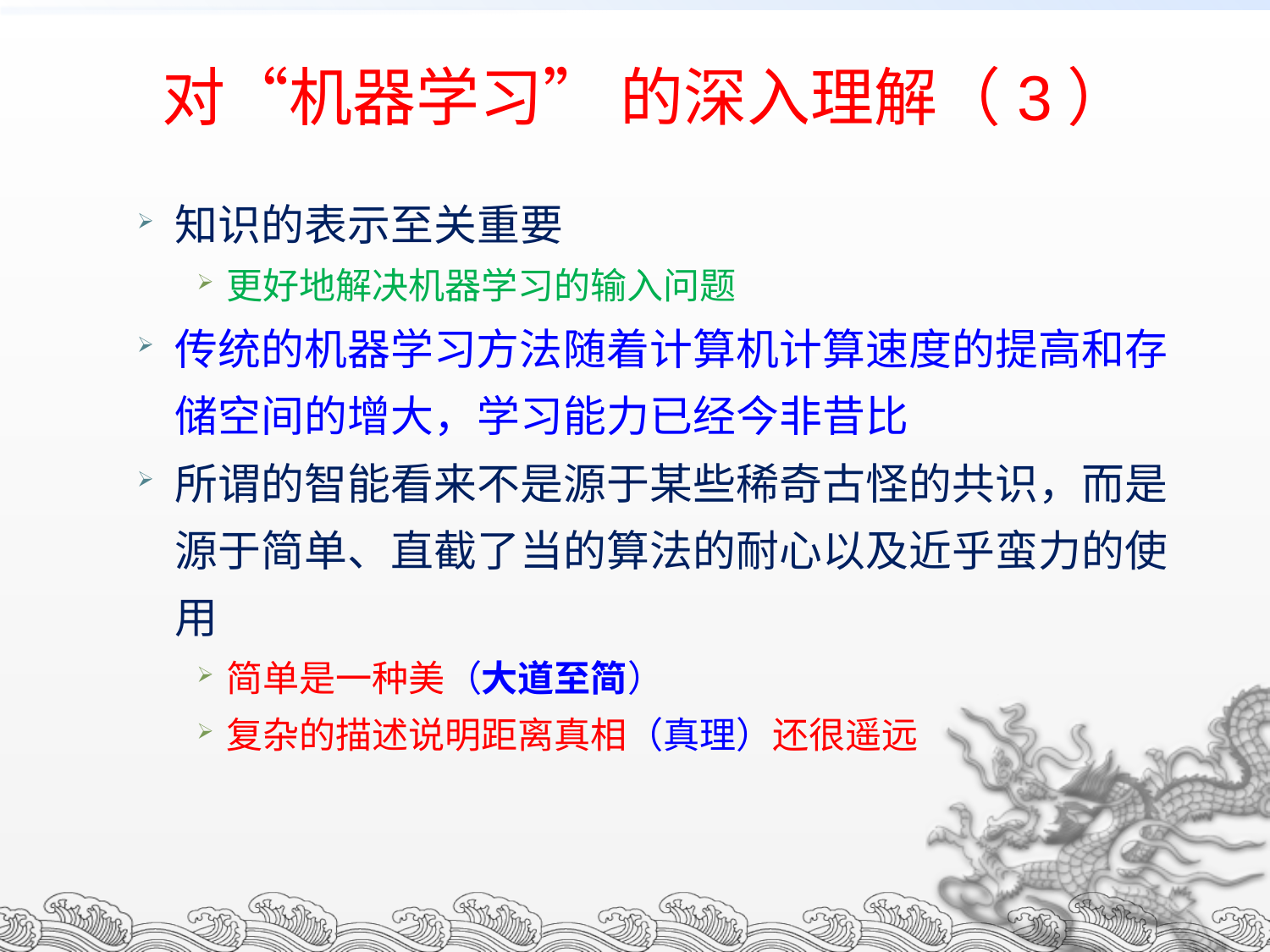

# 对“机器学习” 的深入理解（3）
知识的表示至关重要
更好地解决机器学习的输入问题
传统的机器学习方法随着计算机计算速度的提高和存储空间的增大，学习能力已经今非昔比
所谓的智能看来不是源于某些稀奇古怪的共识，而是源于简单、直截了当的算法的耐心以及近乎蛮力的使用
简单是一种美（大道至简）
复杂的描述说明距离真相（真理）还很遥远